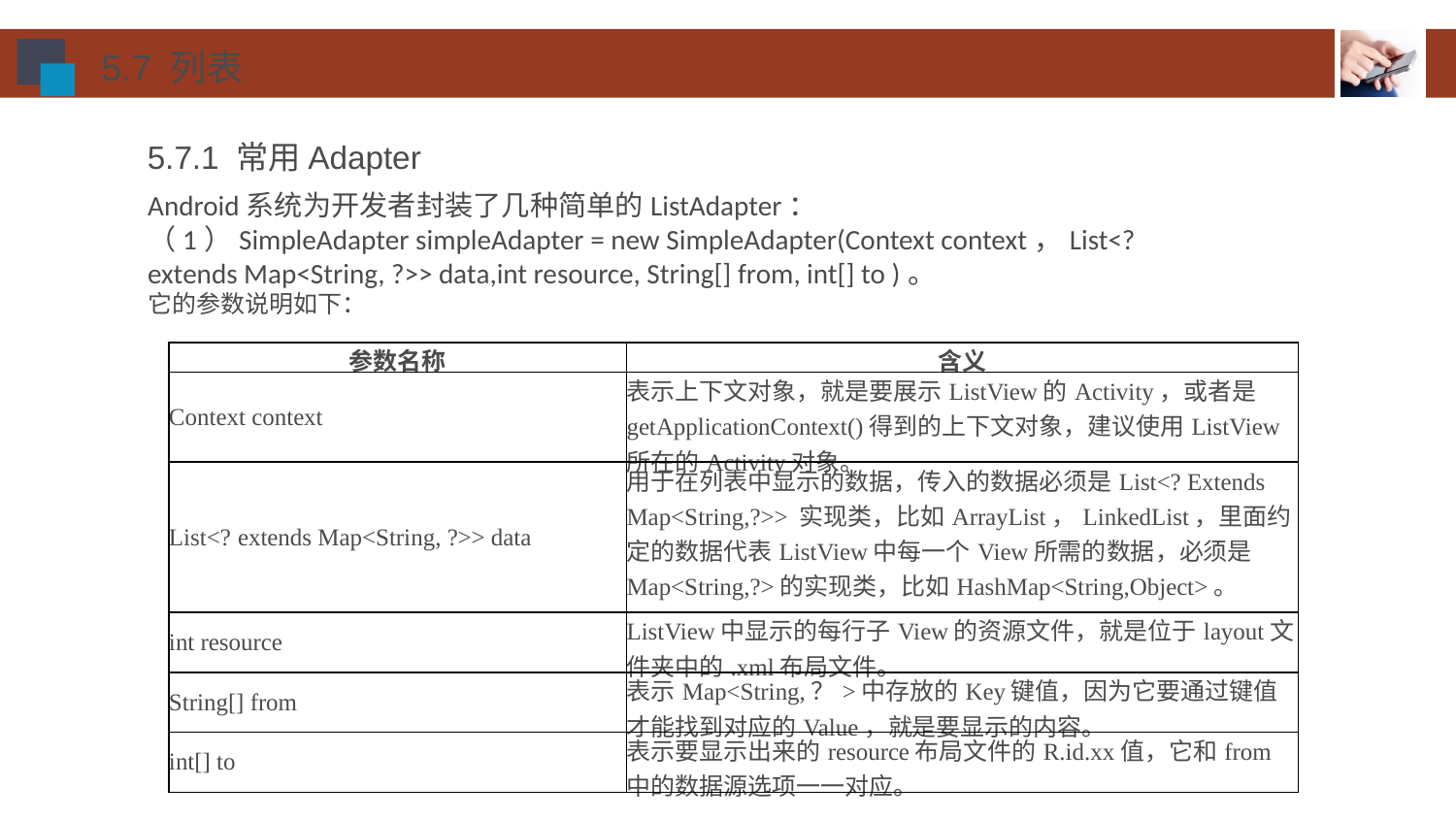

5.7 列表

5.7.1 常用Adapter

Android系统为开发者封装了几种简单的ListAdapter：
（1）SimpleAdapter simpleAdapter = new SimpleAdapter(Context context，List<? extends Map<String, ?>> data,int resource, String[] from, int[] to )。
它的参数说明如下：

| 参数名称 | 含义 |
| --- | --- |
| Context context | 表示上下文对象，就是要展示ListView的Activity，或者是getApplicationContext()得到的上下文对象，建议使用ListView所在的Activity对象。 |
| List<? extends Map<String, ?>> data | 用于在列表中显示的数据，传入的数据必须是List<? Extends Map<String,?>> 实现类，比如ArrayList，LinkedList，里面约定的数据代表ListView中每一个View所需的数据，必须是Map<String,?>的实现类，比如HashMap<String,Object>。 |
| int resource | ListView中显示的每行子View的资源文件，就是位于layout文件夹中的.xml布局文件。 |
| String[] from | 表示Map<String,？>中存放的Key键值，因为它要通过键值才能找到对应的Value，就是要显示的内容。 |
| int[] to | 表示要显示出来的resource布局文件的R.id.xx值，它和from中的数据源选项一一对应。 |